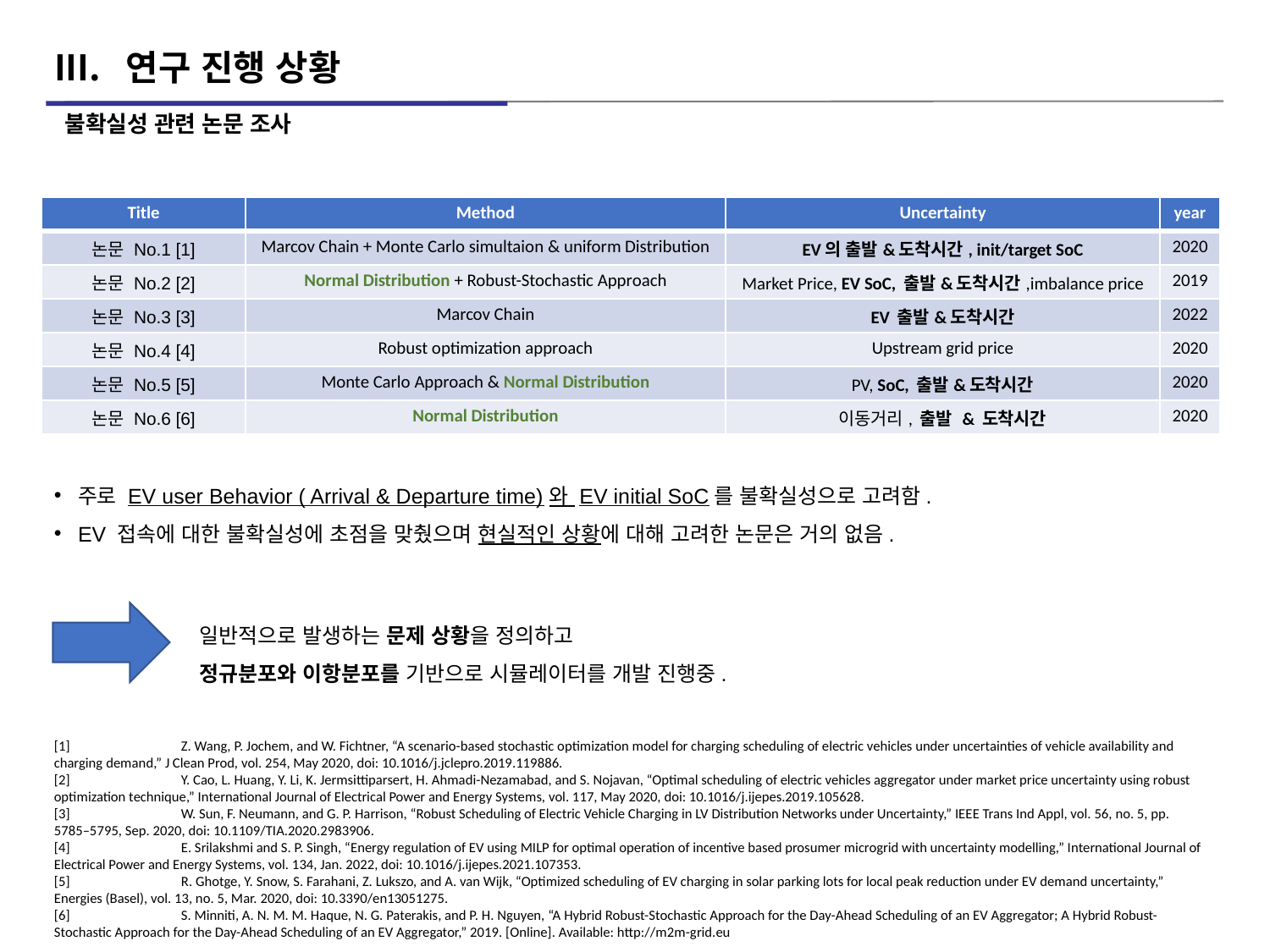

연구 진행 상황
불확실성 관련 논문 조사
| Title | Method | Uncertainty | year |
| --- | --- | --- | --- |
| 논문 No.1 [1] | Marcov Chain + Monte Carlo simultaion & uniform Distribution | EV의 출발&도착시간, init/target SoC | 2020 |
| 논문 No.2 [2] | Normal Distribution + Robust-Stochastic Approach | Market Price, EV SoC, 출발&도착시간,imbalance price | 2019 |
| 논문 No.3 [3] | Marcov Chain | EV 출발&도착시간 | 2022 |
| 논문 No.4 [4] | Robust optimization approach | Upstream grid price | 2020 |
| 논문 No.5 [5] | Monte Carlo Approach & Normal Distribution | PV, SoC, 출발&도착시간 | 2020 |
| 논문 No.6 [6] | Normal Distribution | 이동거리, 출발 & 도착시간 | 2020 |
주로 EV user Behavior ( Arrival & Departure time)와 EV initial SoC를 불확실성으로 고려함.
EV 접속에 대한 불확실성에 초점을 맞췄으며 현실적인 상황에 대해 고려한 논문은 거의 없음.

일반적으로 발생하는 문제 상황을 정의하고
정규분포와 이항분포를 기반으로 시뮬레이터를 개발 진행중.
[1]	Z. Wang, P. Jochem, and W. Fichtner, “A scenario-based stochastic optimization model for charging scheduling of electric vehicles under uncertainties of vehicle availability and charging demand,” J Clean Prod, vol. 254, May 2020, doi: 10.1016/j.jclepro.2019.119886.
[2]	Y. Cao, L. Huang, Y. Li, K. Jermsittiparsert, H. Ahmadi-Nezamabad, and S. Nojavan, “Optimal scheduling of electric vehicles aggregator under market price uncertainty using robust optimization technique,” International Journal of Electrical Power and Energy Systems, vol. 117, May 2020, doi: 10.1016/j.ijepes.2019.105628.
[3]	W. Sun, F. Neumann, and G. P. Harrison, “Robust Scheduling of Electric Vehicle Charging in LV Distribution Networks under Uncertainty,” IEEE Trans Ind Appl, vol. 56, no. 5, pp. 5785–5795, Sep. 2020, doi: 10.1109/TIA.2020.2983906.
[4]	E. Srilakshmi and S. P. Singh, “Energy regulation of EV using MILP for optimal operation of incentive based prosumer microgrid with uncertainty modelling,” International Journal of Electrical Power and Energy Systems, vol. 134, Jan. 2022, doi: 10.1016/j.ijepes.2021.107353.
[5]	R. Ghotge, Y. Snow, S. Farahani, Z. Lukszo, and A. van Wijk, “Optimized scheduling of EV charging in solar parking lots for local peak reduction under EV demand uncertainty,” Energies (Basel), vol. 13, no. 5, Mar. 2020, doi: 10.3390/en13051275.
[6]	S. Minniti, A. N. M. M. Haque, N. G. Paterakis, and P. H. Nguyen, “A Hybrid Robust-Stochastic Approach for the Day-Ahead Scheduling of an EV Aggregator; A Hybrid Robust-Stochastic Approach for the Day-Ahead Scheduling of an EV Aggregator,” 2019. [Online]. Available: http://m2m-grid.eu